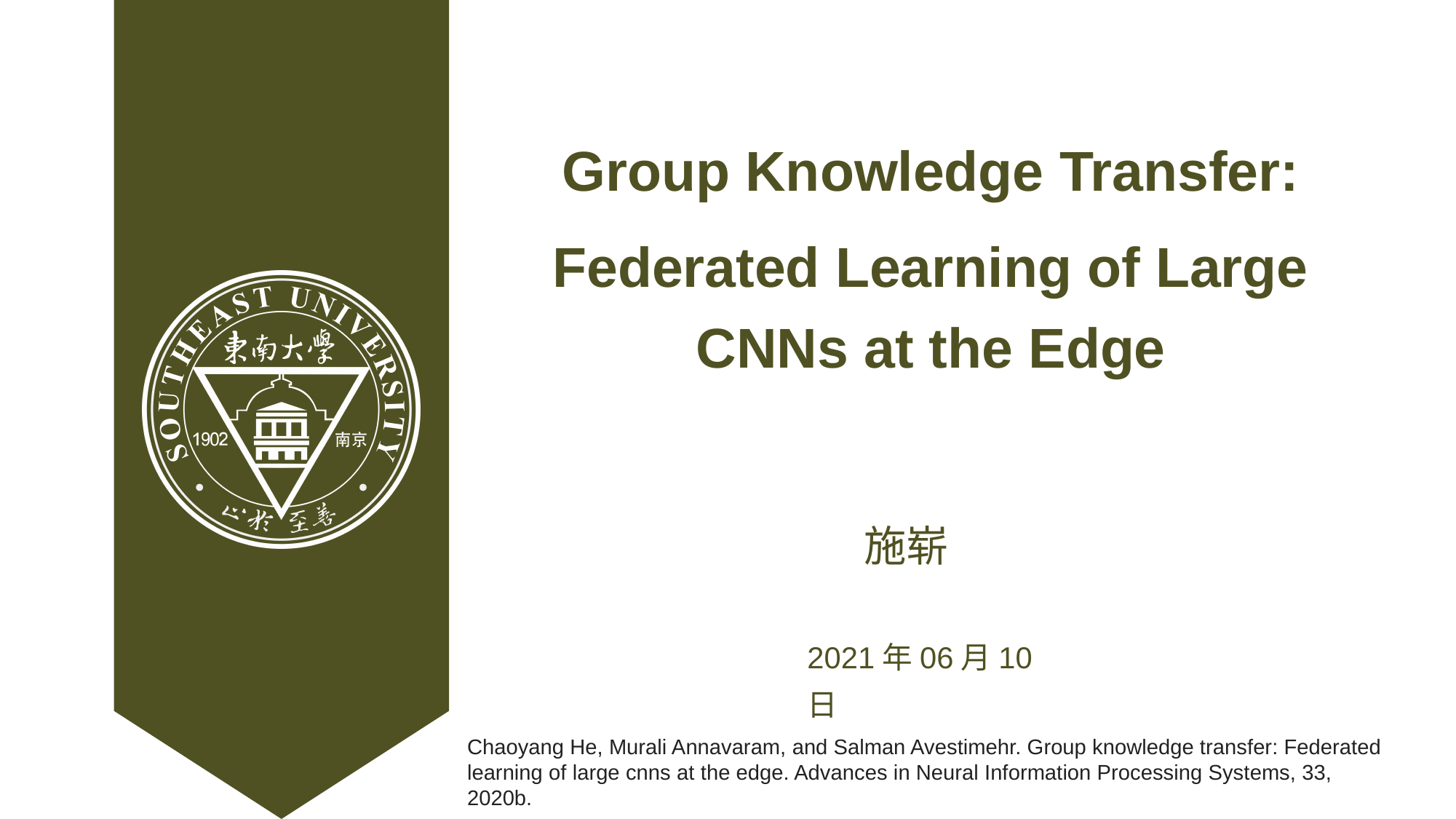

Group Knowledge Transfer:
Federated Learning of Large CNNs at the Edge
施崭
2021年06月10日
Chaoyang He, Murali Annavaram, and Salman Avestimehr. Group knowledge transfer: Federated
learning of large cnns at the edge. Advances in Neural Information Processing Systems, 33,
2020b.